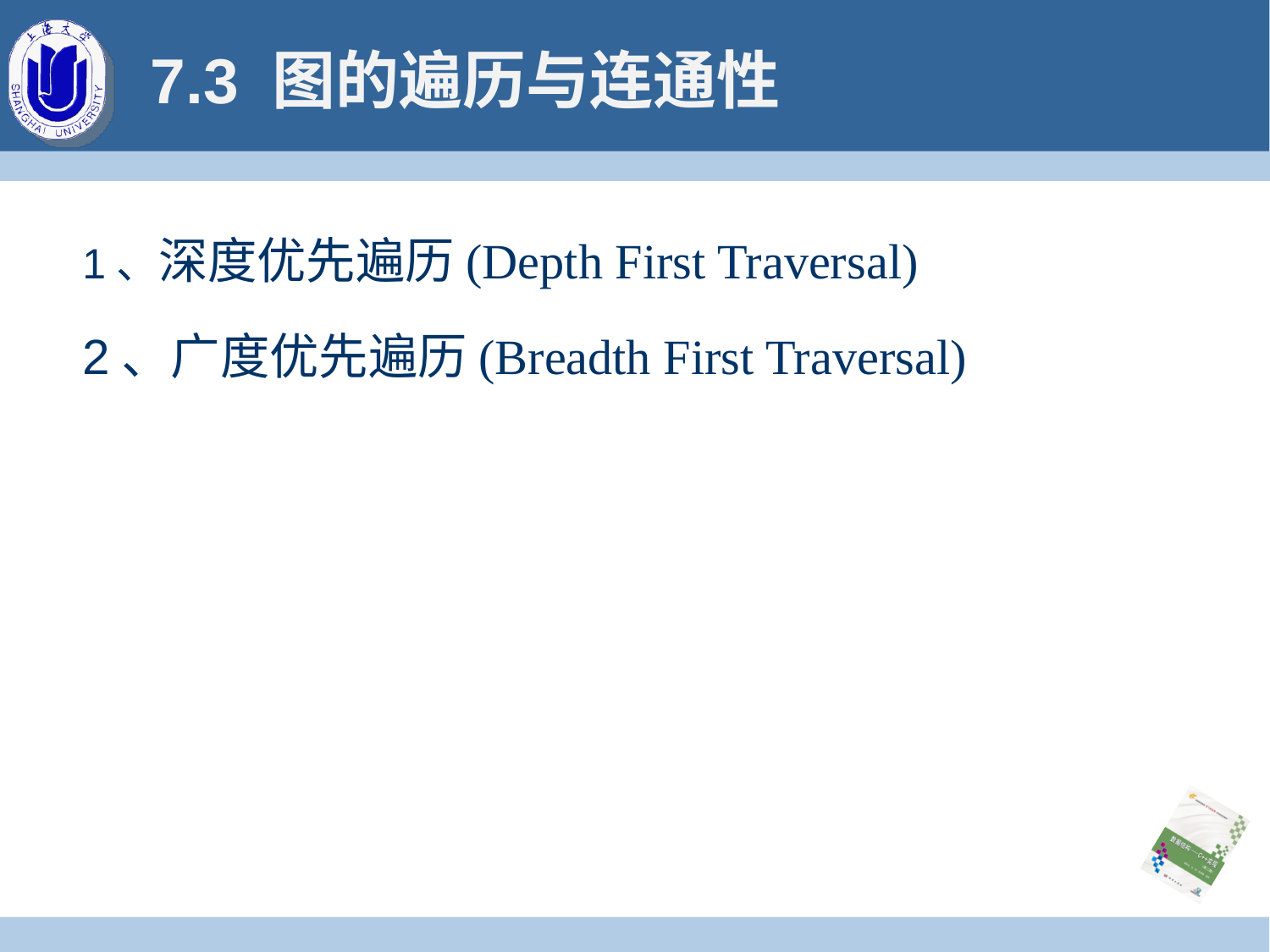

# 7.3 图的遍历与连通性
1、深度优先遍历(Depth First Traversal)
2、广度优先遍历(Breadth First Traversal)